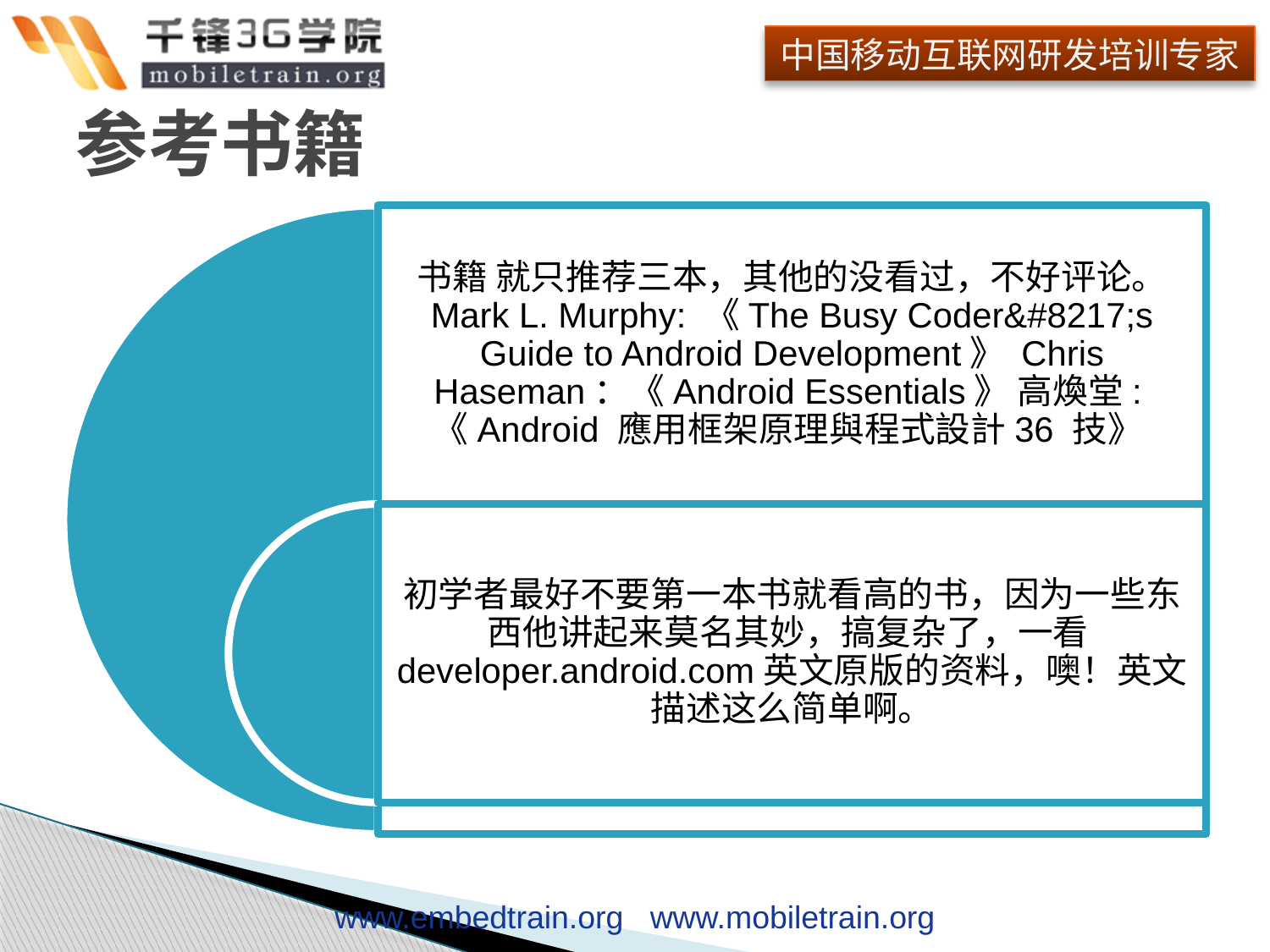

# 参考书籍
书籍 就只推荐三本，其他的没看过，不好评论。 Mark L. Murphy: 《The Busy Coder&#8217;s Guide to Android Development》 Chris Haseman：《Android Essentials》 高煥堂:《Android 應用框架原理與程式設計36 技》
初学者最好不要第一本书就看高的书，因为一些东西他讲起来莫名其妙，搞复杂了，一看developer.android.com英文原版的资料，噢！英文描述这么简单啊。